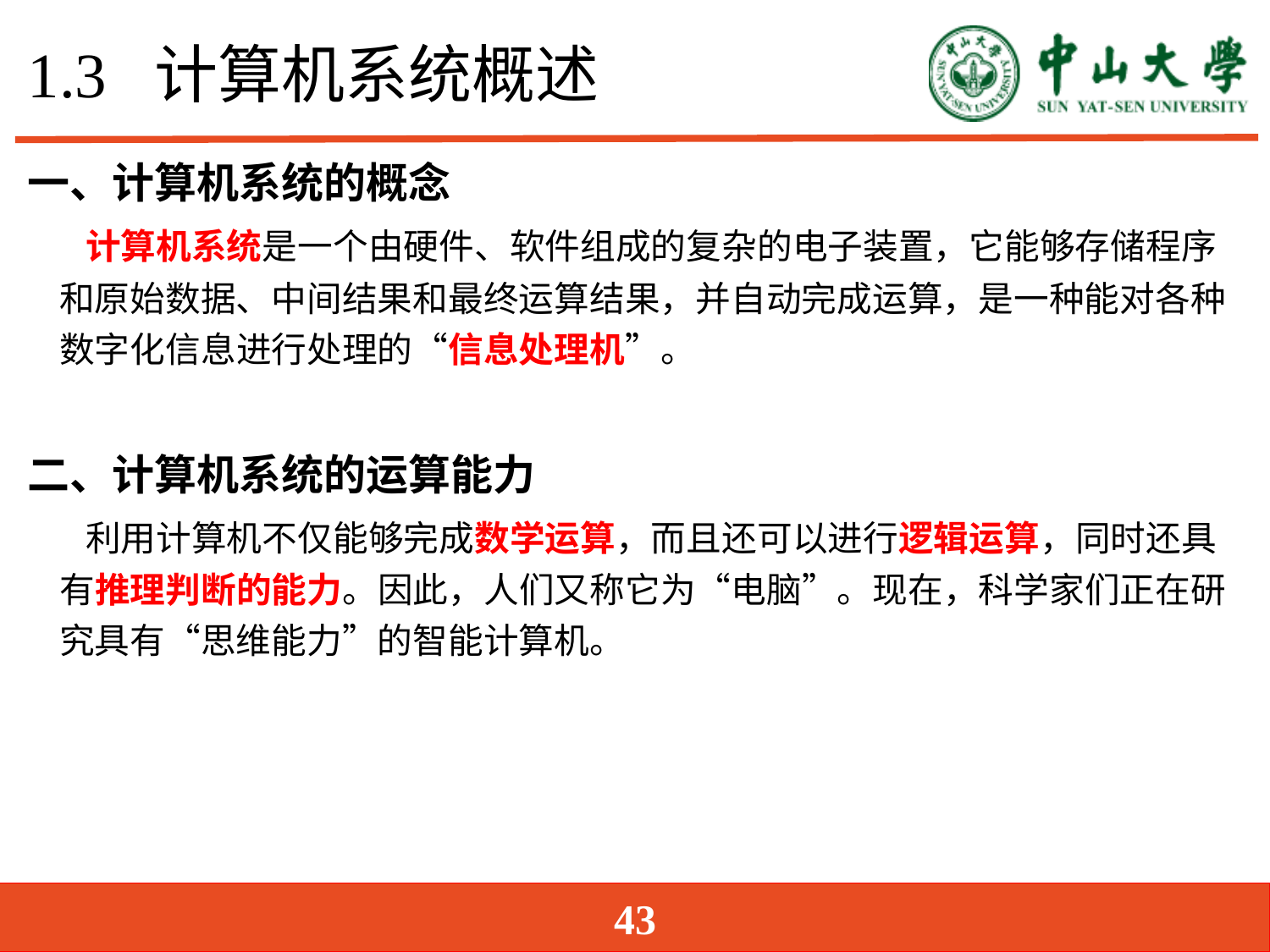

# 1.3  计算机系统概述
一、计算机系统的概念
     计算机系统是一个由硬件、软件组成的复杂的电子装置，它能够存储程序和原始数据、中间结果和最终运算结果，并自动完成运算，是一种能对各种数字化信息进行处理的“信息处理机”。

二、计算机系统的运算能力
     利用计算机不仅能够完成数学运算，而且还可以进行逻辑运算，同时还具有推理判断的能力。因此，人们又称它为“电脑”。现在，科学家们正在研究具有“思维能力”的智能计算机。

43